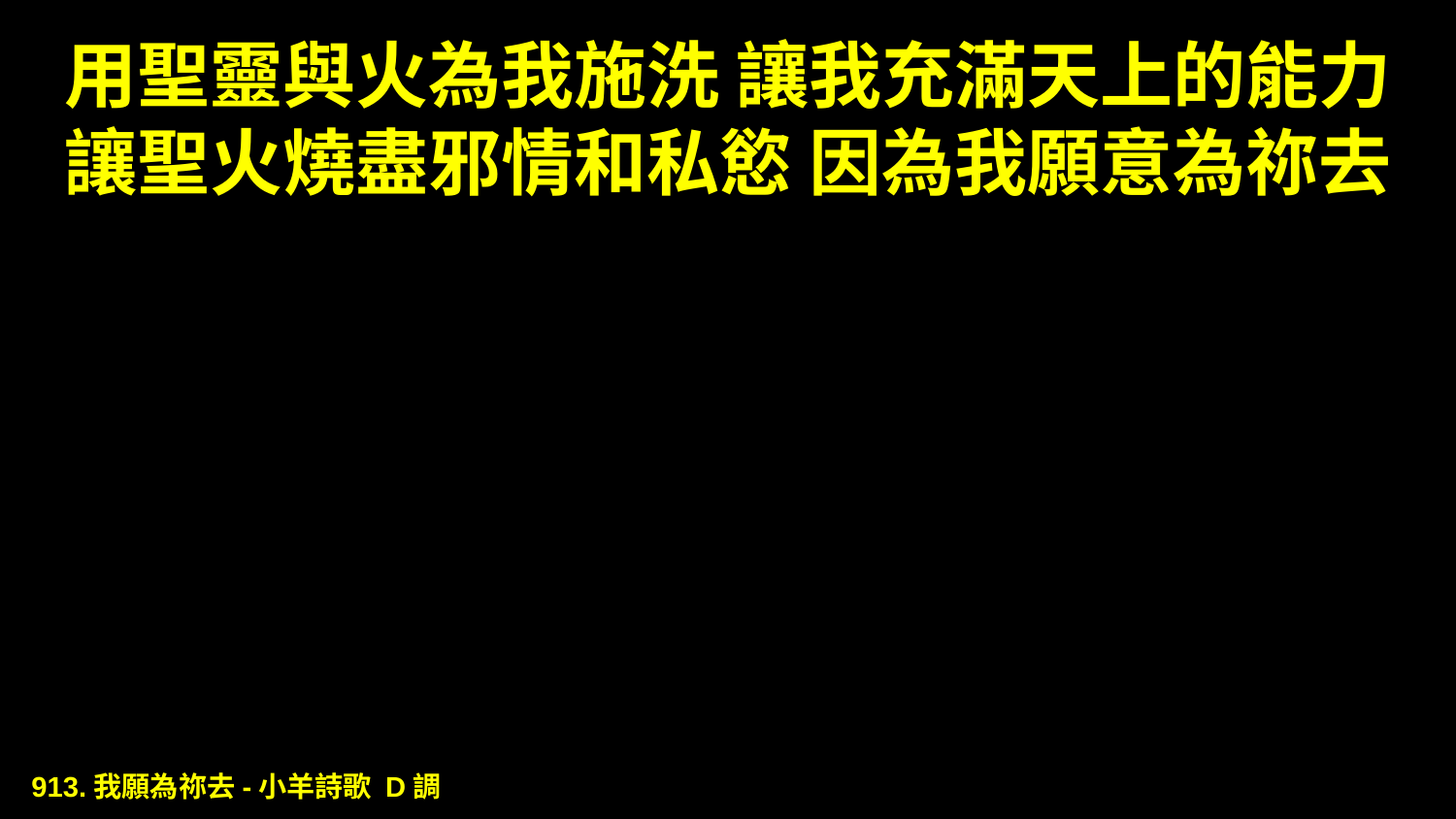

# 用聖靈與火為我施洗 讓我充滿天上的能力 讓聖火燒盡邪情和私慾 因為我願意為祢去
913.我願為祢去-小羊詩歌 D調